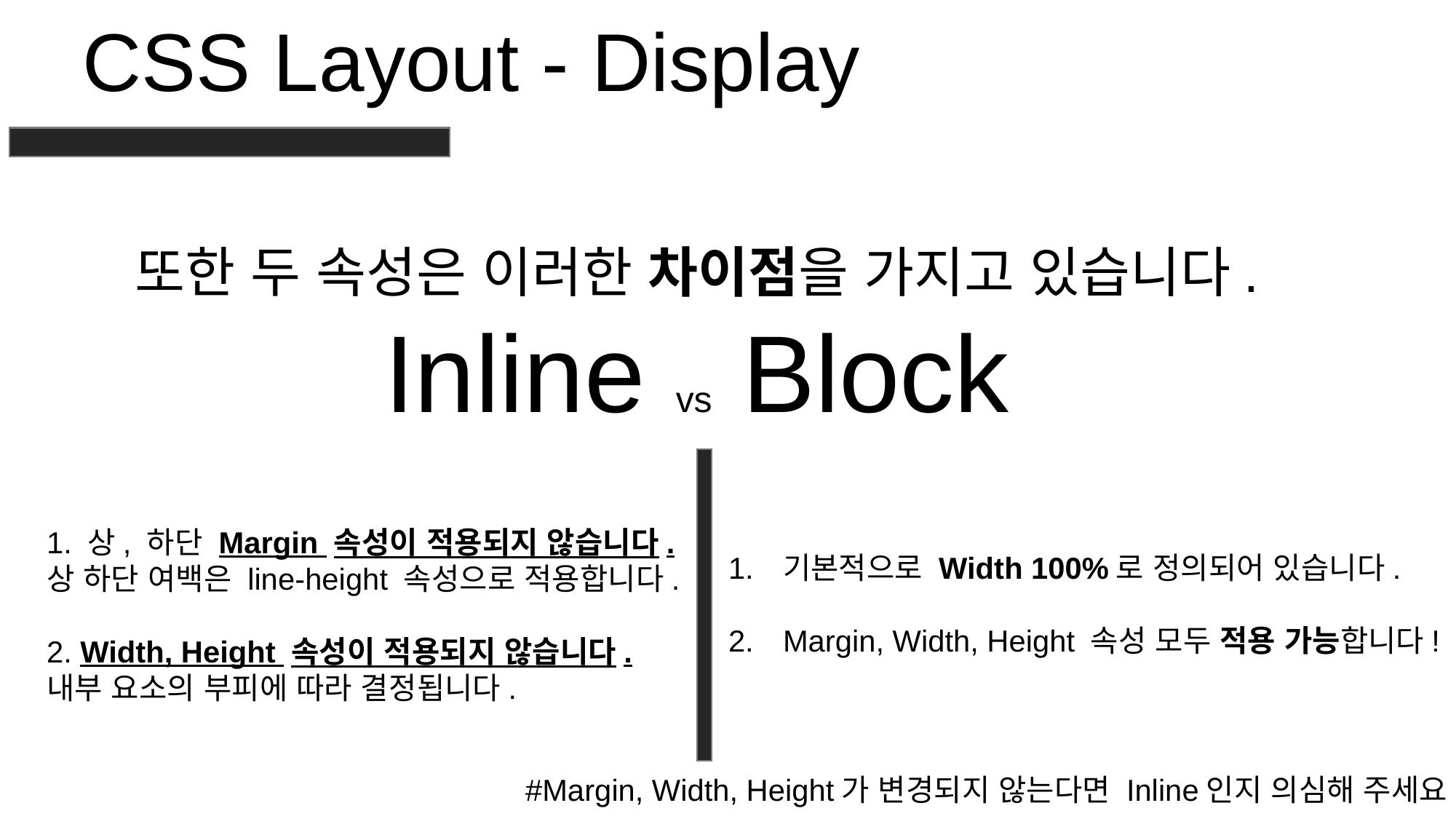

CSS Layout - Display

또한 두 속성은 이러한 차이점을 가지고 있습니다.
Inline vs Block
1. 상, 하단 Margin 속성이 적용되지 않습니다.
상 하단 여백은 line-height 속성으로 적용합니다.

2. Width, Height 속성이 적용되지 않습니다.
내부 요소의 부피에 따라 결정됩니다.
기본적으로 Width 100%로 정의되어 있습니다.

Margin, Width, Height 속성 모두 적용 가능합니다!

#Margin, Width, Height가 변경되지 않는다면 Inline인지 의심해 주세요!